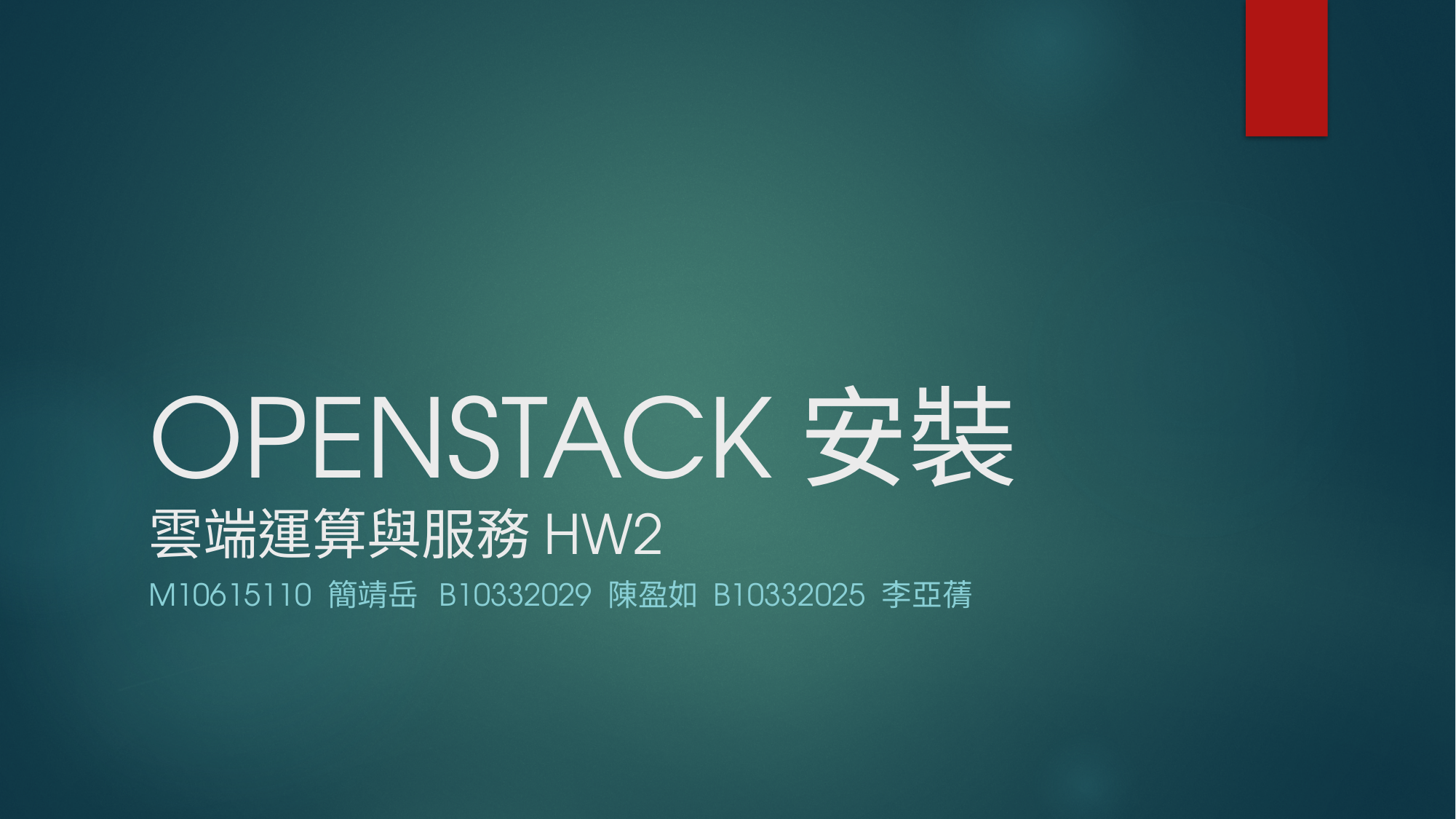

# OPENSTACK安裝 雲端運算與服務HW2
M10615110 簡靖岳  B10332029 陳盈如 B10332025 李亞蒨